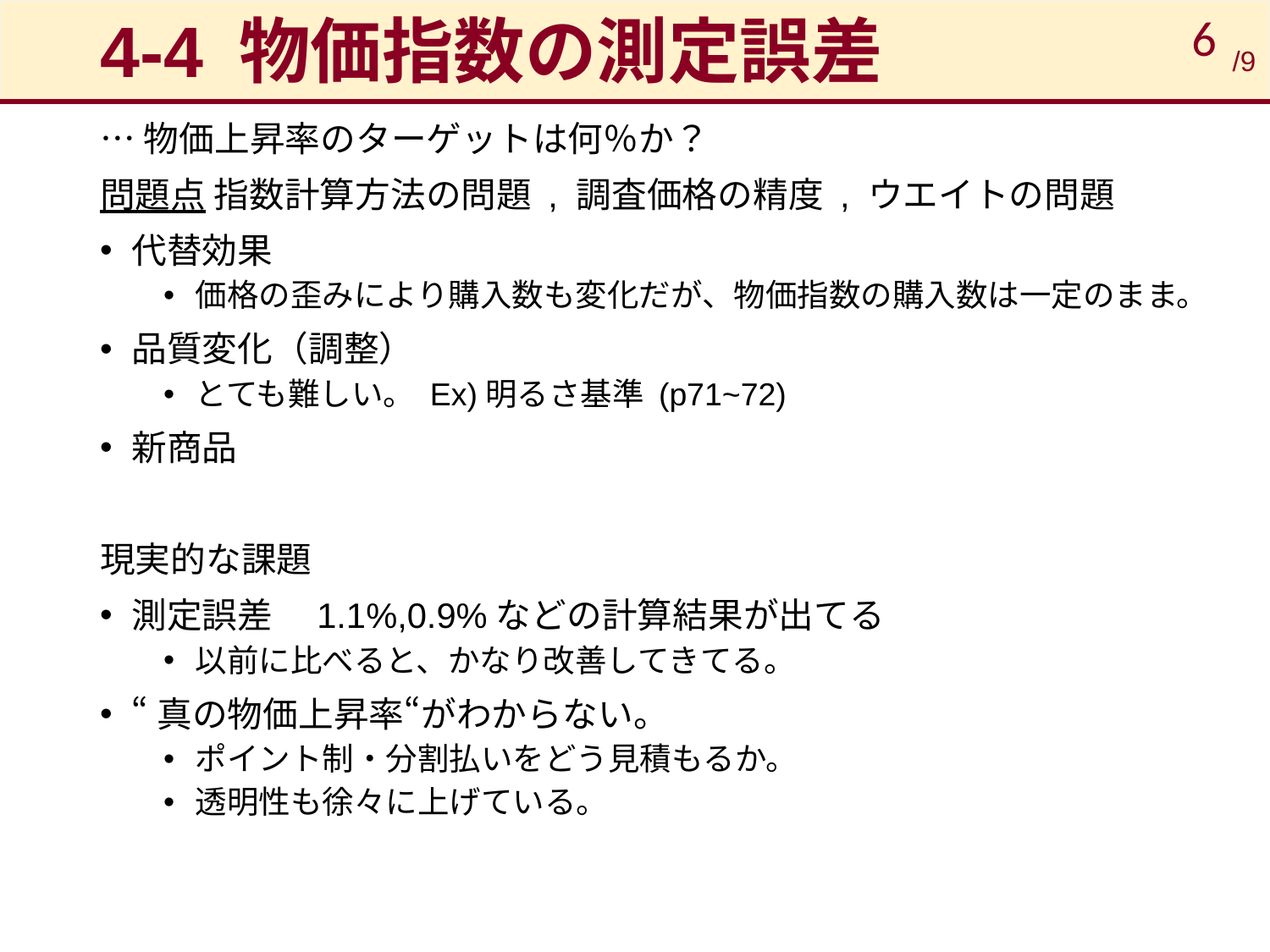

# 4-4 物価指数の測定誤差
6
/9
…物価上昇率のターゲットは何％か？
問題点 指数計算方法の問題 , 調査価格の精度 , ウエイトの問題
代替効果
価格の歪みにより購入数も変化だが、物価指数の購入数は一定のまま。
品質変化（調整）
とても難しい。 Ex)明るさ基準 (p71~72)
新商品

現実的な課題
測定誤差　1.1%,0.9%などの計算結果が出てる
以前に比べると、かなり改善してきてる。
“真の物価上昇率“がわからない。
ポイント制・分割払いをどう見積もるか。
透明性も徐々に上げている。